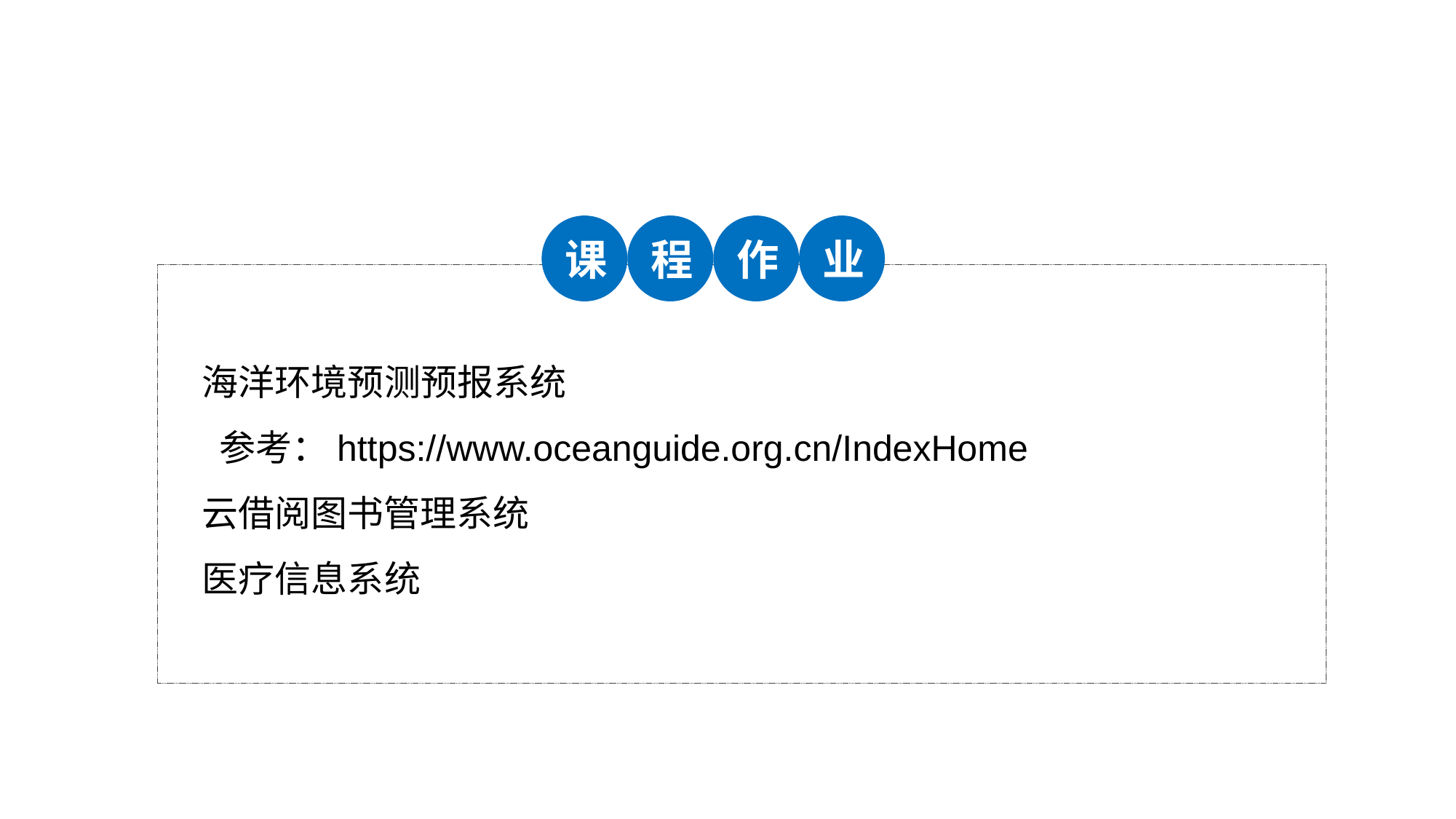

课
程
作
业

海洋环境预测预报系统
 参考：https://www.oceanguide.org.cn/IndexHome
云借阅图书管理系统
医疗信息系统